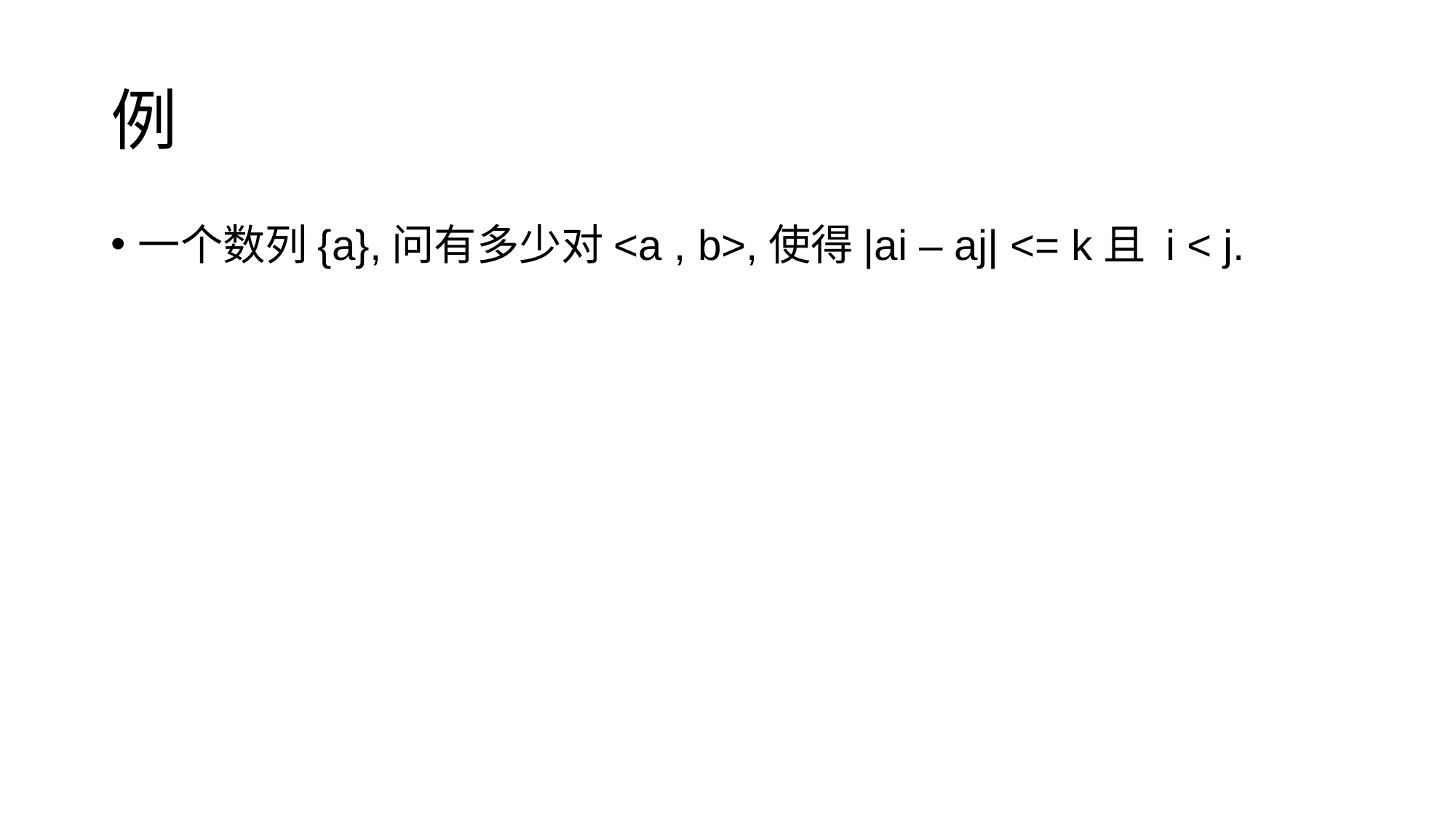

# 例
一个数列{a},问有多少对<a , b>,使得|ai – aj| <= k且 i < j.